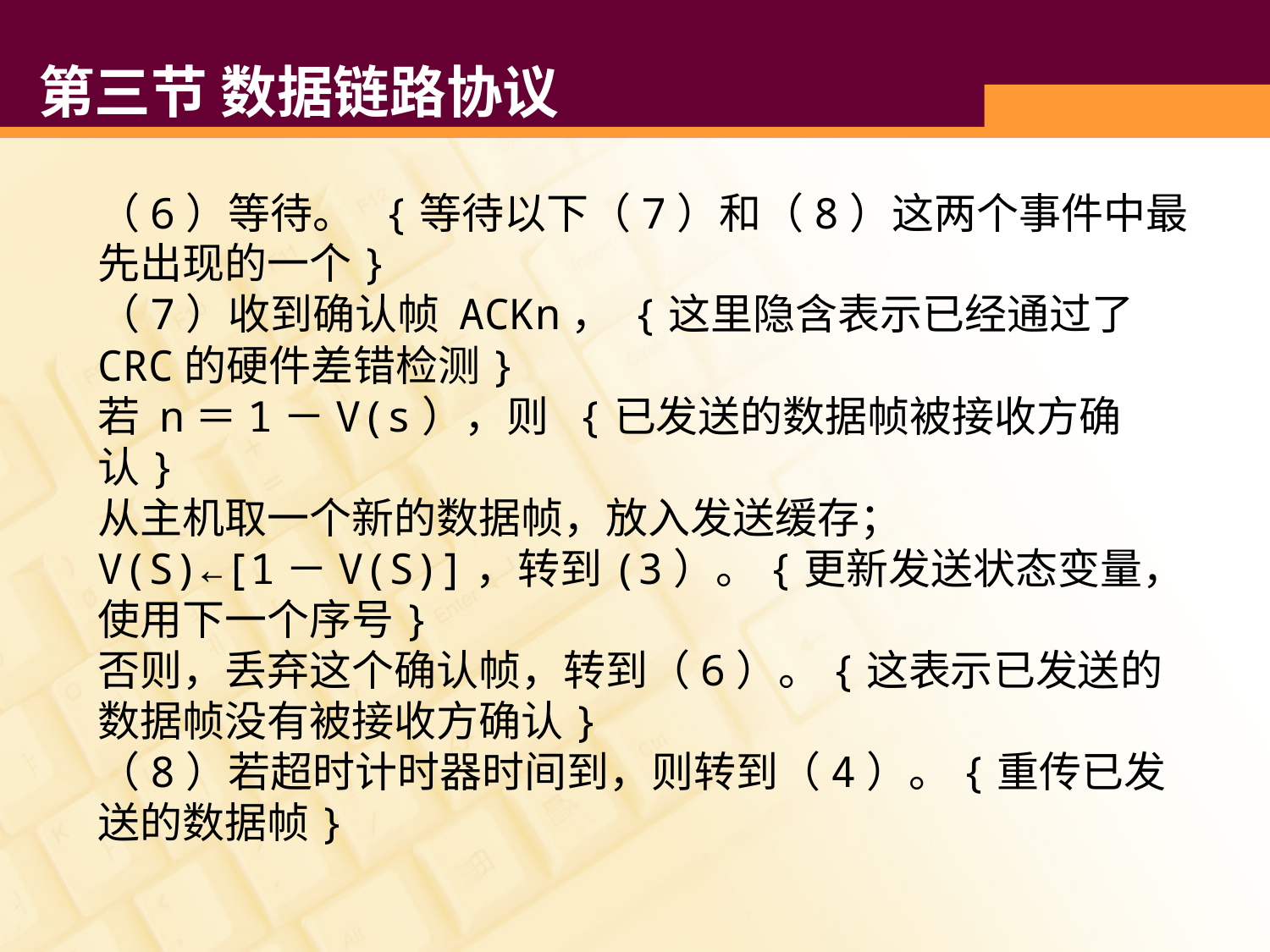

# 第三节 数据链路协议
（6）等待。  {等待以下（7）和（8）这两个事件中最先出现的一个}
（7）收到确认帧 ACKn， {这里隐含表示已经通过了CRC的硬件差错检测}
若 n＝1－V(s），则  {已发送的数据帧被接收方确认}
从主机取一个新的数据帧，放入发送缓存；
V(S)←[1－V(S)]，转到(3）。{更新发送状态变量，使用下一个序号}
否则，丢弃这个确认帧，转到（6）。{这表示已发送的数据帧没有被接收方确认}
（8）若超时计时器时间到，则转到（4）。{重传已发送的数据帧}